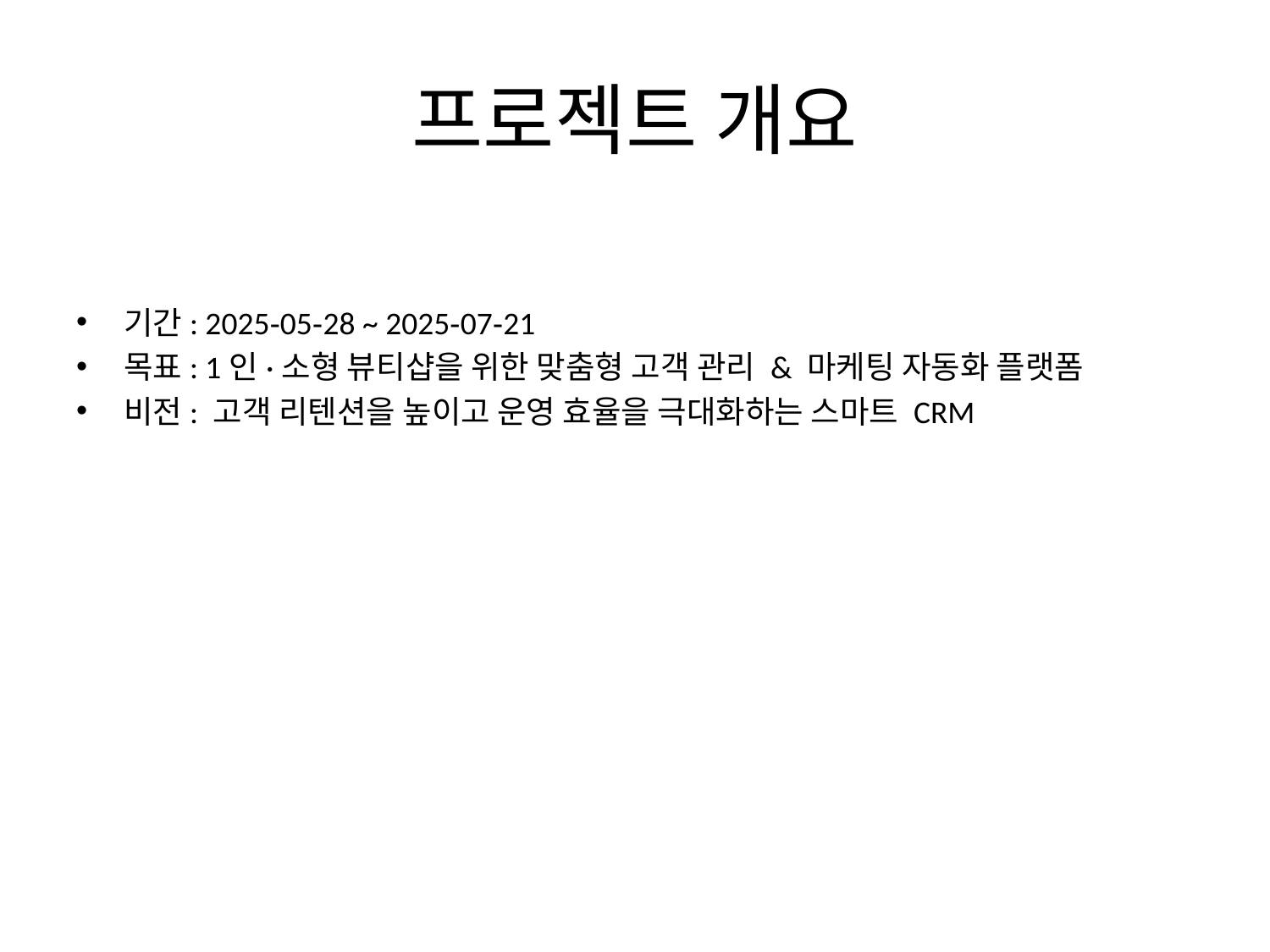

# 프로젝트 개요

기간: 2025‑05‑28 ~ 2025‑07‑21
목표: 1인·소형 뷰티샵을 위한 맞춤형 고객 관리 & 마케팅 자동화 플랫폼
비전: 고객 리텐션을 높이고 운영 효율을 극대화하는 스마트 CRM